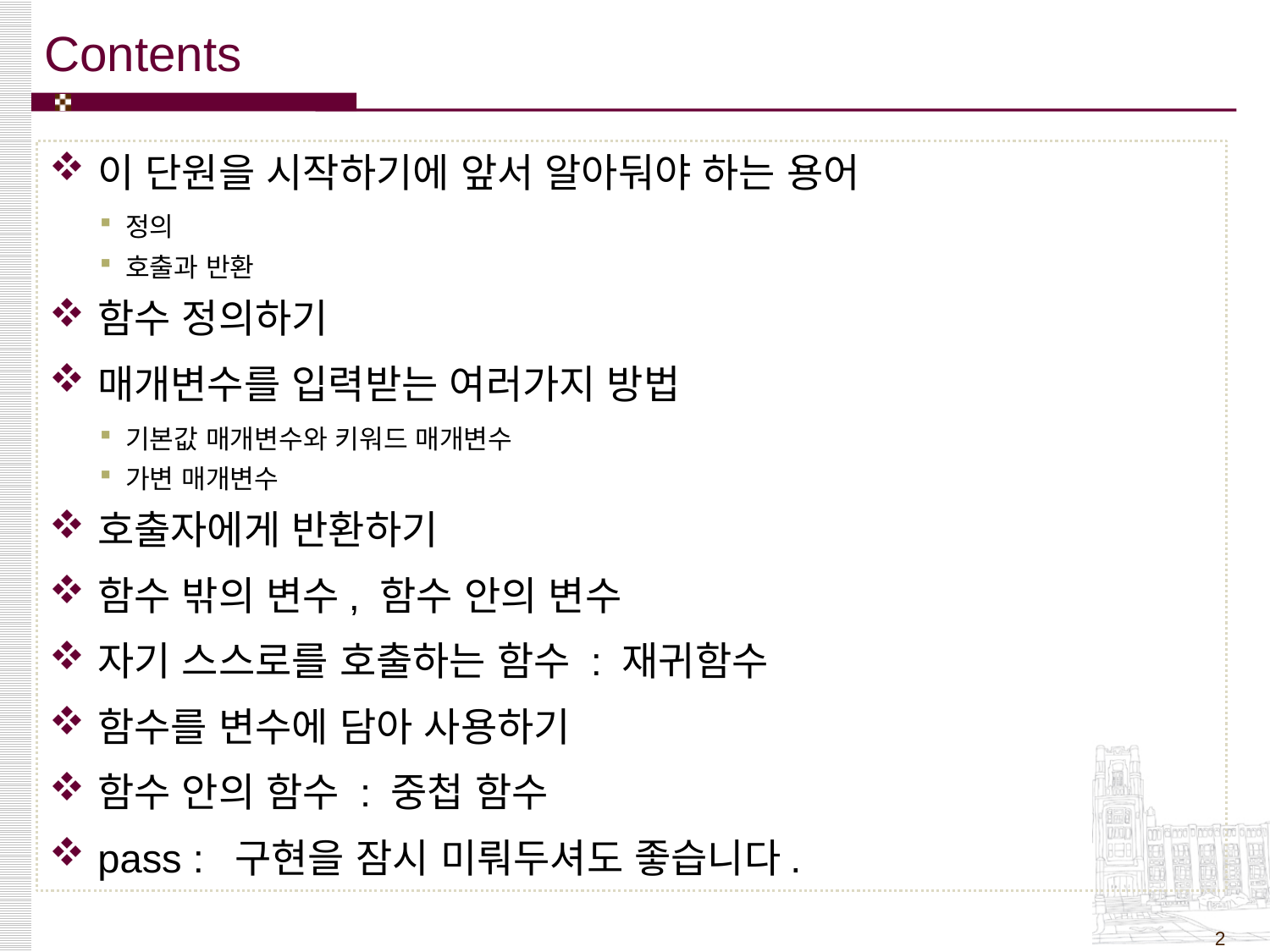

이 단원을 시작하기에 앞서 알아둬야 하는 용어
정의
호출과 반환
함수 정의하기
매개변수를 입력받는 여러가지 방법
기본값 매개변수와 키워드 매개변수
가변 매개변수
호출자에게 반환하기
함수 밖의 변수, 함수 안의 변수
자기 스스로를 호출하는 함수 : 재귀함수
함수를 변수에 담아 사용하기
함수 안의 함수 : 중첩 함수
pass :  구현을 잠시 미뤄두셔도 좋습니다.